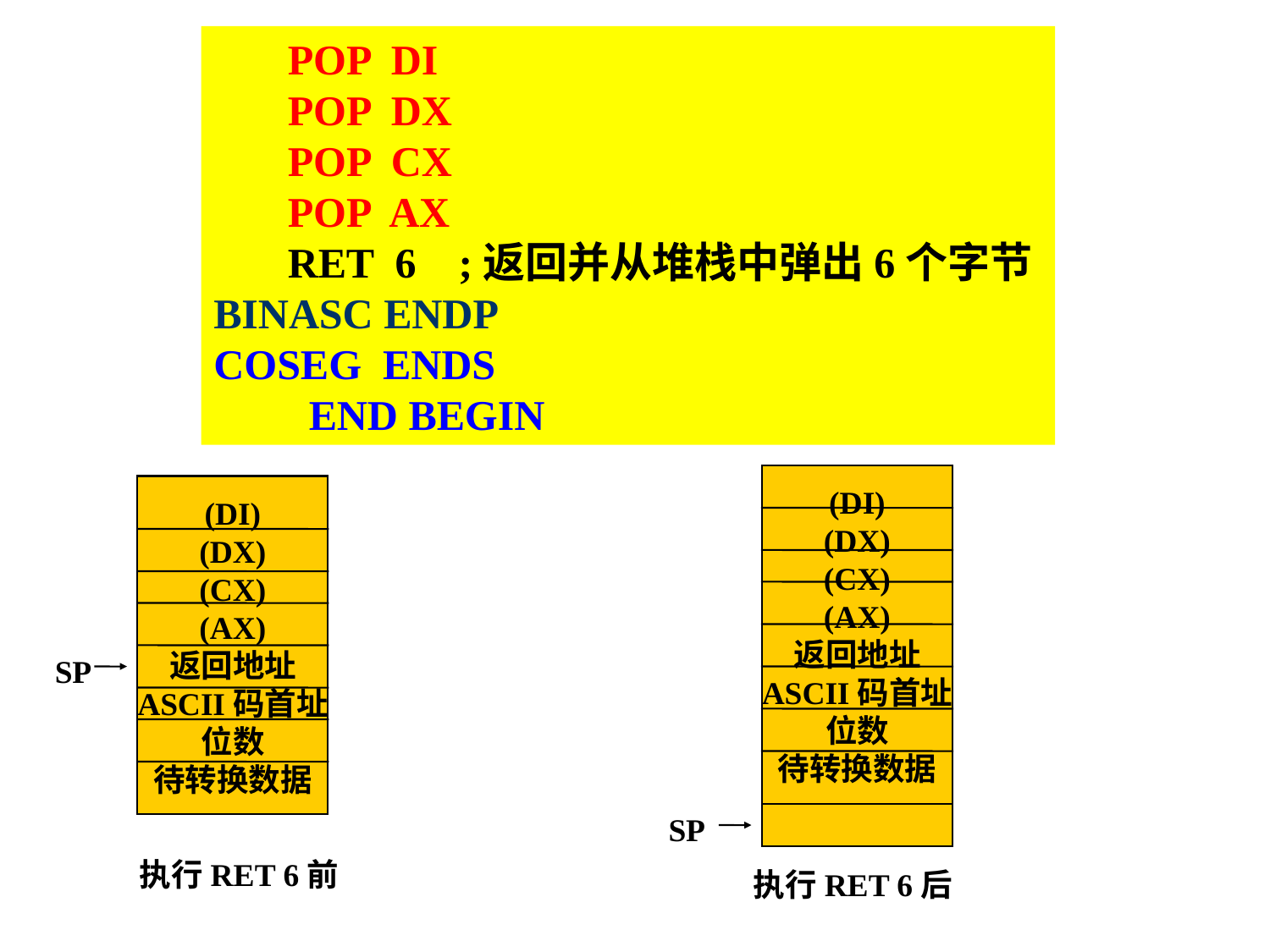

POP  DI
       POP  DX
       POP  CX
       POP  AX
       RET  6    ;返回并从堆栈中弹出6个字节
BINASC ENDP
COSEG  ENDS
         END BEGIN
(DI)
(DX)
(CX)
(AX)
返回地址
ASCII码首址
位数
待转换数据

SP

执行RET 6后
(DI)
(DX)
(CX)
(AX)
返回地址
ASCII码首址
位数
待转换数据

SP

执行RET 6前
9